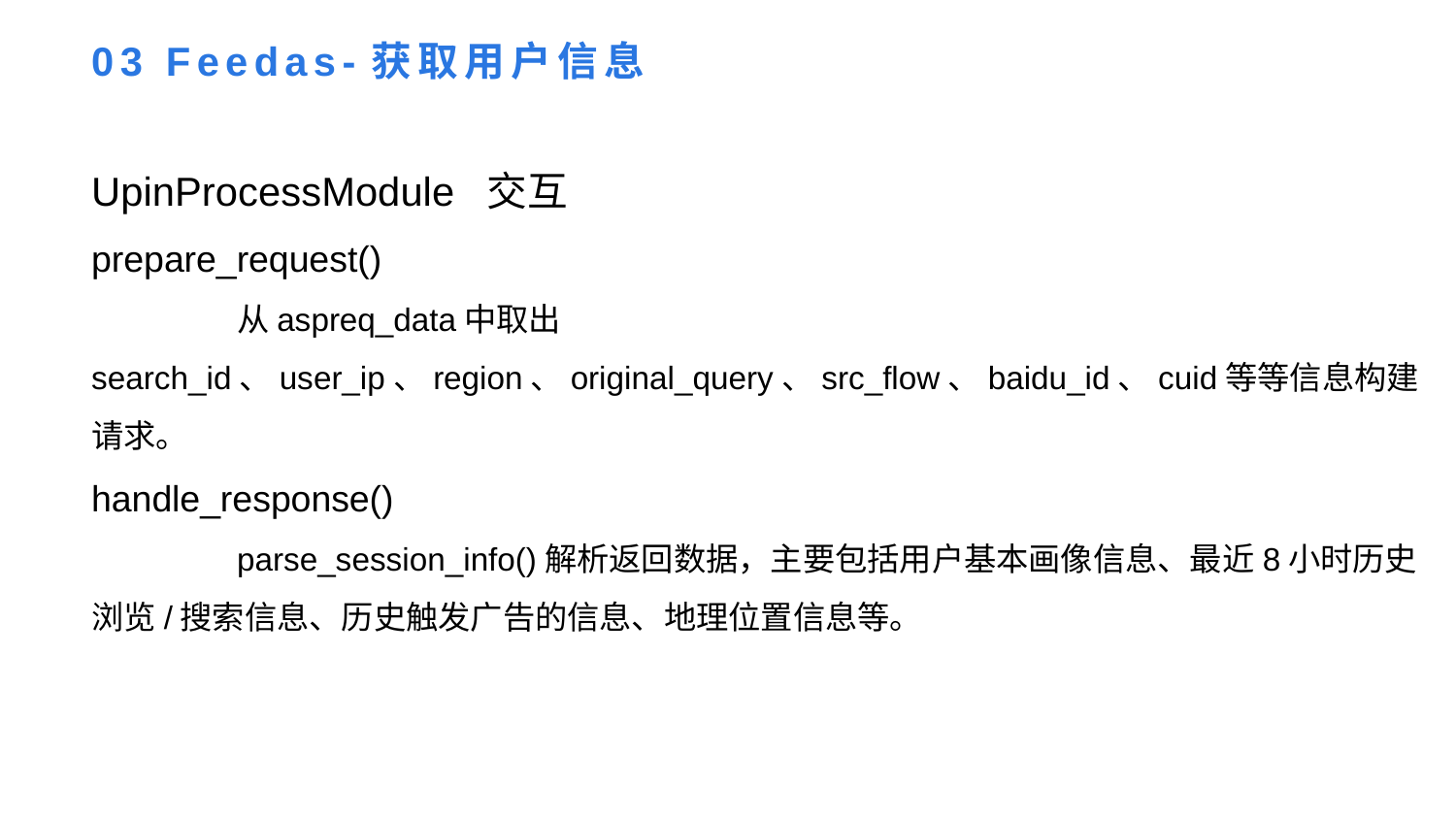

03 Feedas-获取用户信息
UpinProcessModule  交互
prepare_request()
	从aspreq_data中取出search_id、user_ip、region、original_query、src_flow、baidu_id、cuid等等信息构建请求。
handle_response()
	parse_session_info()解析返回数据，主要包括用户基本画像信息、最近8小时历史浏览/搜索信息、历史触发广告的信息、地理位置信息等。